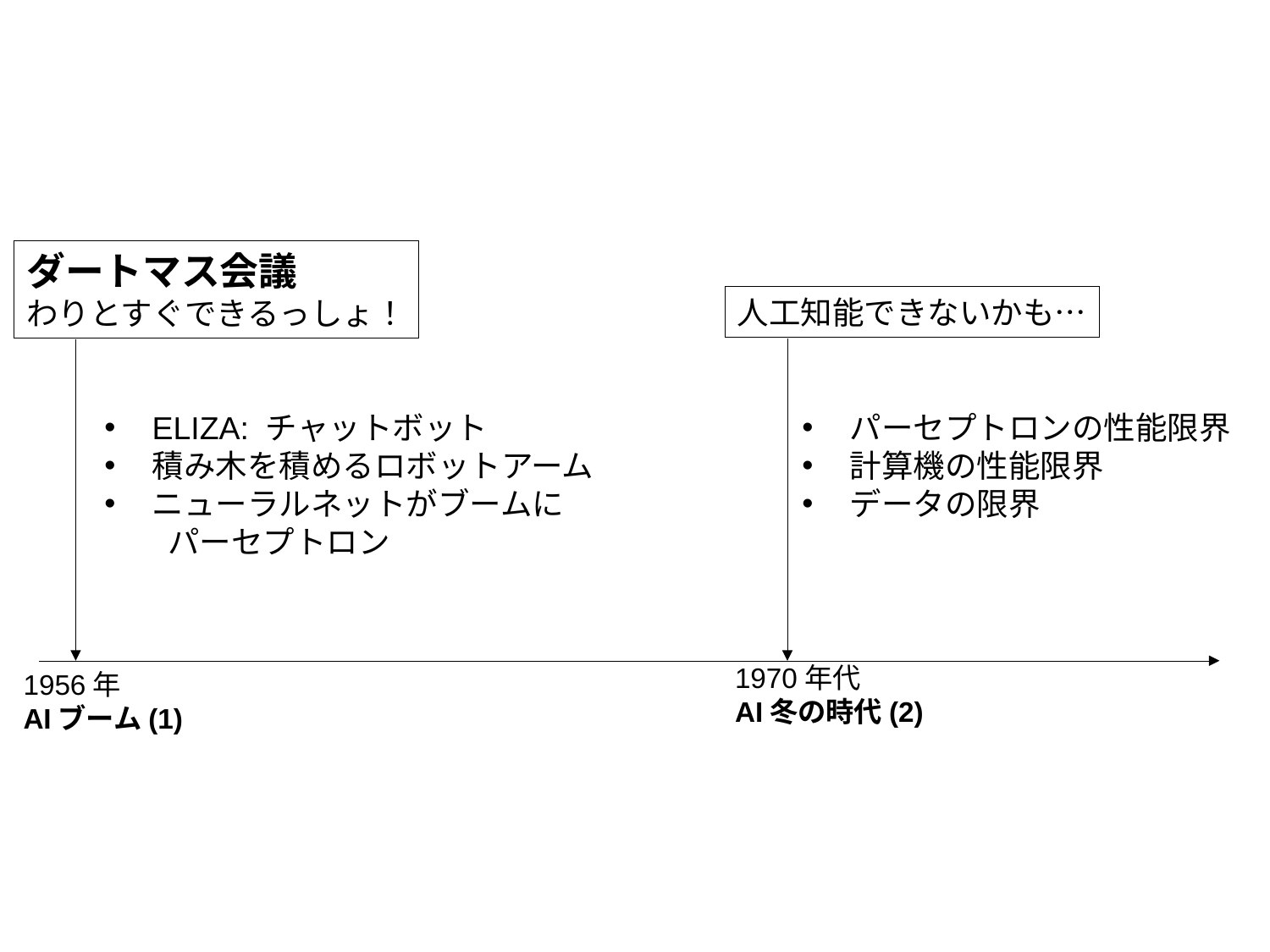

ダートマス会議
わりとすぐできるっしょ！
人工知能できないかも…
ELIZA: チャットボット
積み木を積めるロボットアーム
ニューラルネットがブームに
パーセプトロン
パーセプトロンの性能限界
計算機の性能限界
データの限界
1970年代
AI冬の時代(2)
1956年
AIブーム(1)